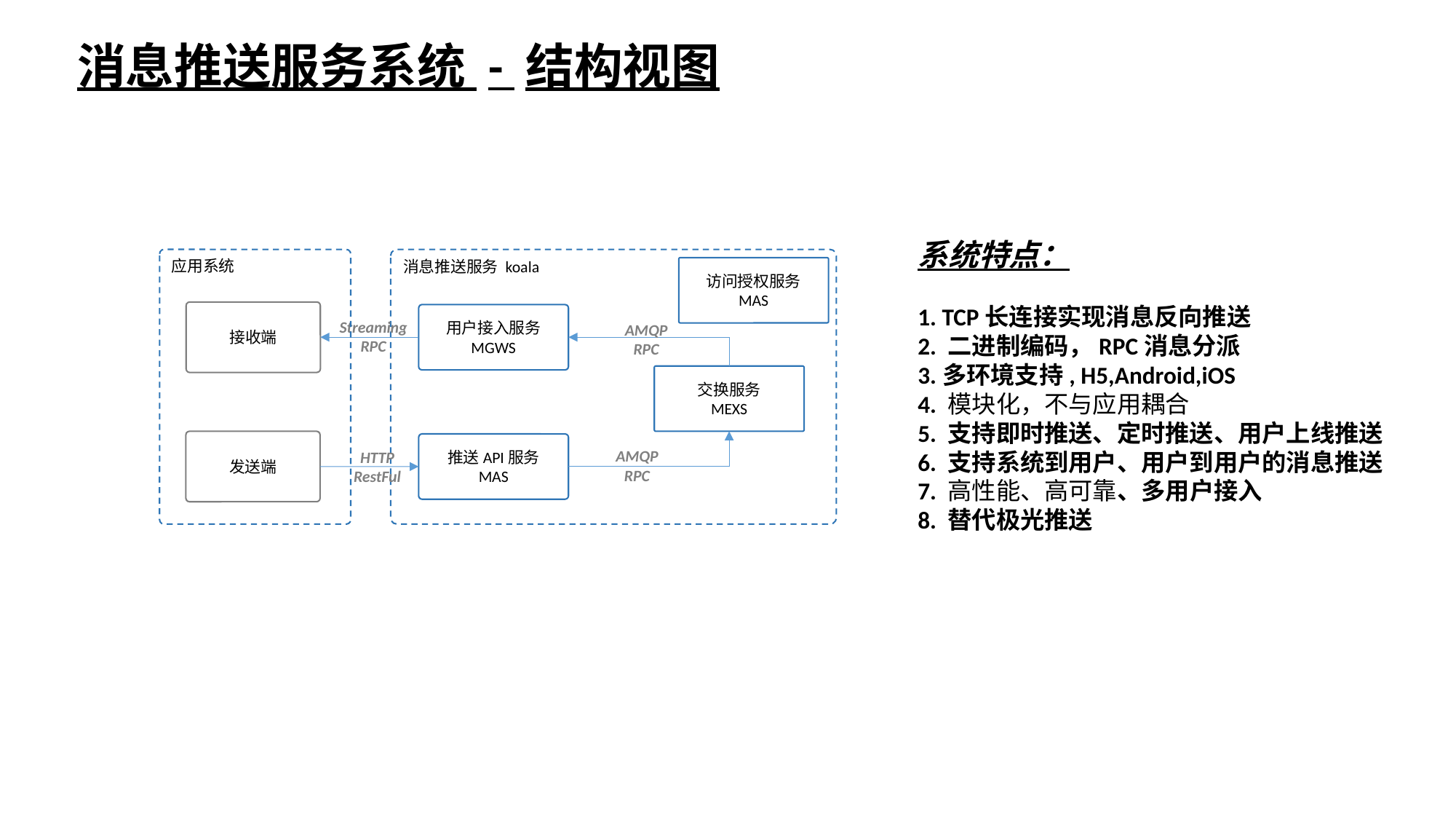

消息推送服务系统 - 结构视图
系统特点：

1. TCP长连接实现消息反向推送
2. 二进制编码，RPC消息分派
3.多环境支持, H5,Android,iOS
4. 模块化，不与应用耦合
5. 支持即时推送、定时推送、用户上线推送
6. 支持系统到用户、用户到用户的消息推送
7. 高性能、高可靠、多用户接入
8. 替代极光推送
应用系统
消息推送服务 koala
访问授权服务
MAS
接收端
用户接入服务
MGWS
Streaming
RPC
AMQP
RPC
交换服务
MEXS
发送端
推送API服务
MAS
AMQP
RPC
HTTP
RestFul